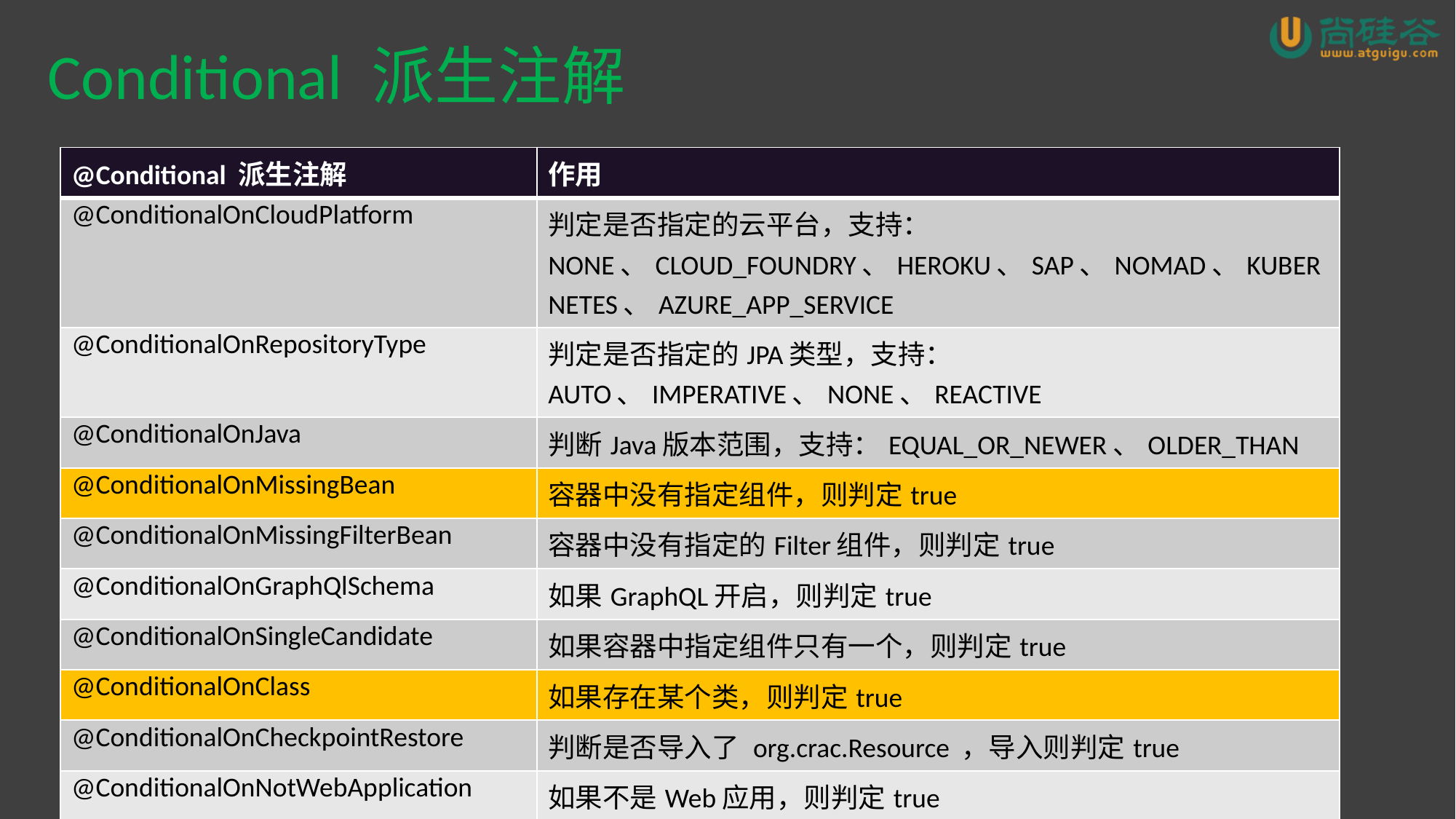

# Conditional 派生注解
| @Conditional 派生注解 | 作用 |
| --- | --- |
| @ConditionalOnCloudPlatform | 判定是否指定的云平台，支持：NONE、CLOUD\_FOUNDRY、HEROKU、SAP、NOMAD、KUBERNETES、AZURE\_APP\_SERVICE |
| @ConditionalOnRepositoryType | 判定是否指定的JPA类型，支持：AUTO、IMPERATIVE、NONE、REACTIVE |
| @ConditionalOnJava | 判断Java版本范围，支持：EQUAL\_OR\_NEWER、OLDER\_THAN |
| @ConditionalOnMissingBean | 容器中没有指定组件，则判定true |
| @ConditionalOnMissingFilterBean | 容器中没有指定的Filter组件，则判定true |
| @ConditionalOnGraphQlSchema | 如果GraphQL开启，则判定true |
| @ConditionalOnSingleCandidate | 如果容器中指定组件只有一个，则判定true |
| @ConditionalOnClass | 如果存在某个类，则判定true |
| @ConditionalOnCheckpointRestore | 判断是否导入了 org.crac.Resource ，导入则判定true |
| @ConditionalOnNotWebApplication | 如果不是Web应用，则判定true |
| @ConditionalOnEnabledResourceChain | 如果web-jars存在或者resource.chain开启，则判定true |